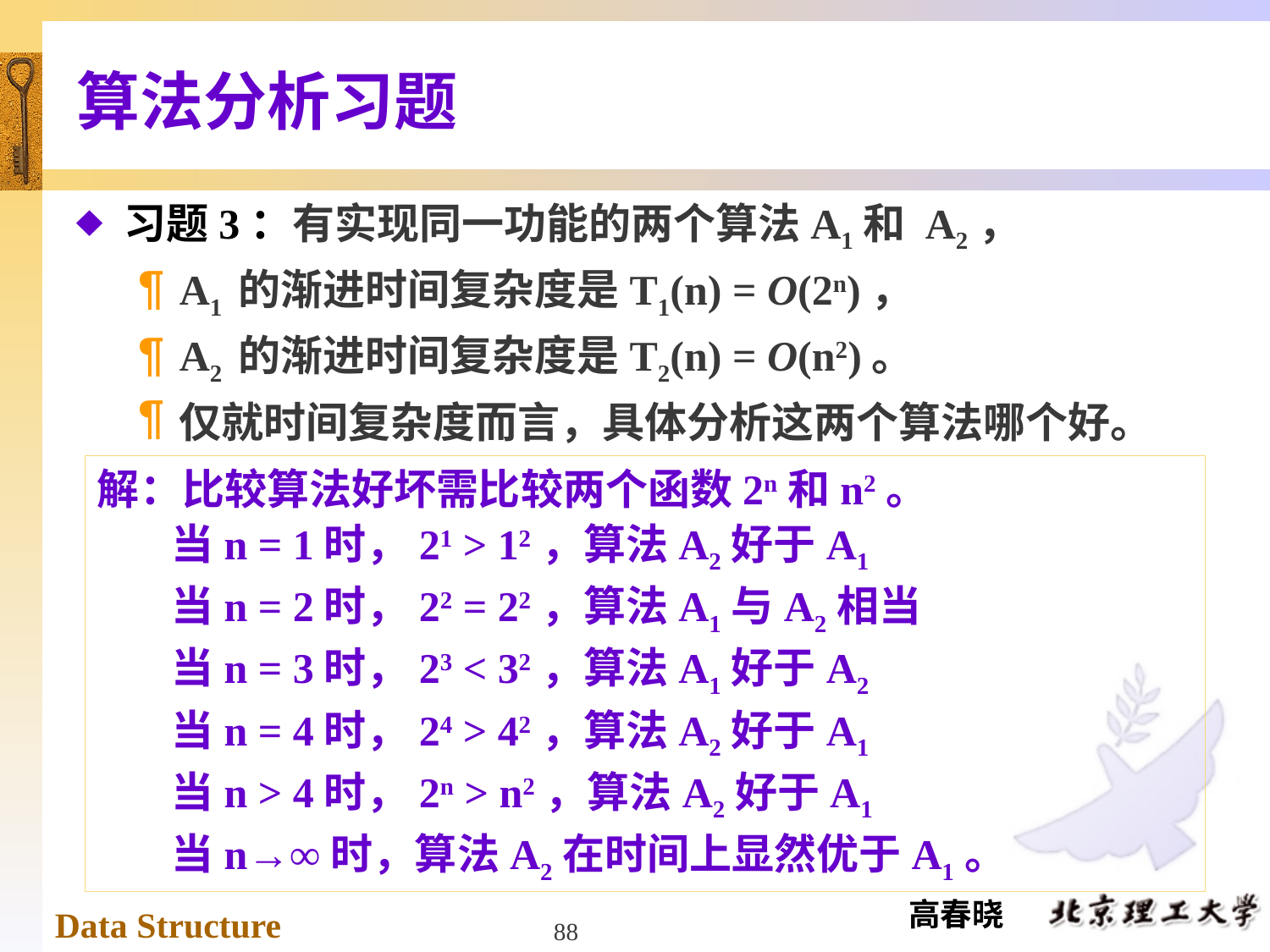

# 算法分析习题
习题3：有实现同一功能的两个算法A1和 A2，
A1 的渐进时间复杂度是T1(n) = O(2n)，
A2 的渐进时间复杂度是T2(n) = O(n2)。
仅就时间复杂度而言，具体分析这两个算法哪个好。
解：比较算法好坏需比较两个函数2n和n2。
	当n = 1时，21 > 12，算法A2好于A1
	当n = 2时，22 = 22，算法A1与A2相当
	当n = 3时，23 < 32，算法A1好于A2
	当n = 4时，24 > 42，算法A2好于A1
	当n > 4时，2n > n2，算法A2好于A1
	当n→∞时，算法A2在时间上显然优于A1。
88